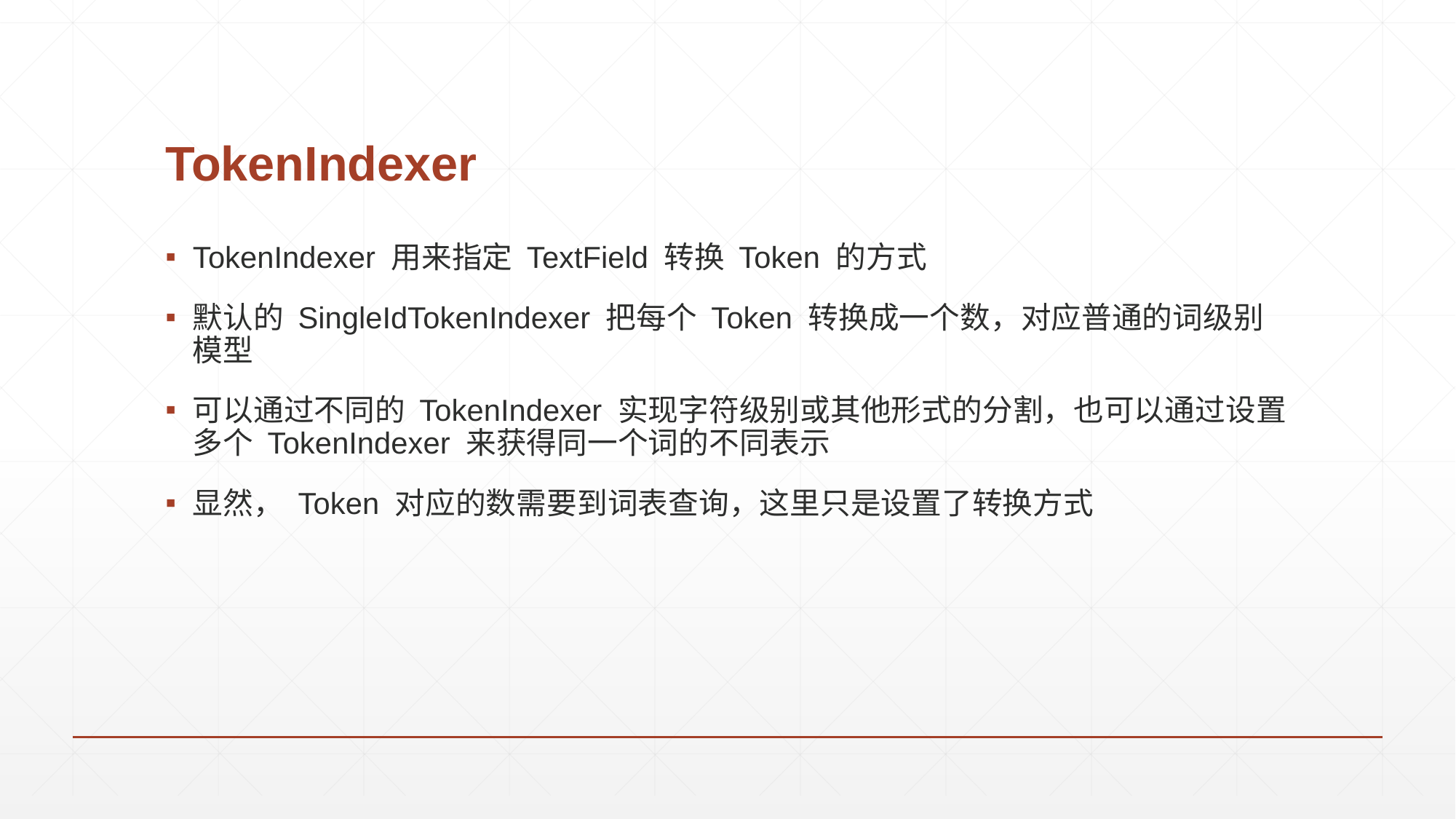

# TokenIndexer
TokenIndexer 用来指定 TextField 转换 Token 的方式
默认的 SingleIdTokenIndexer 把每个 Token 转换成一个数，对应普通的词级别模型
可以通过不同的 TokenIndexer 实现字符级别或其他形式的分割，也可以通过设置多个 TokenIndexer 来获得同一个词的不同表示
显然， Token 对应的数需要到词表查询，这里只是设置了转换方式